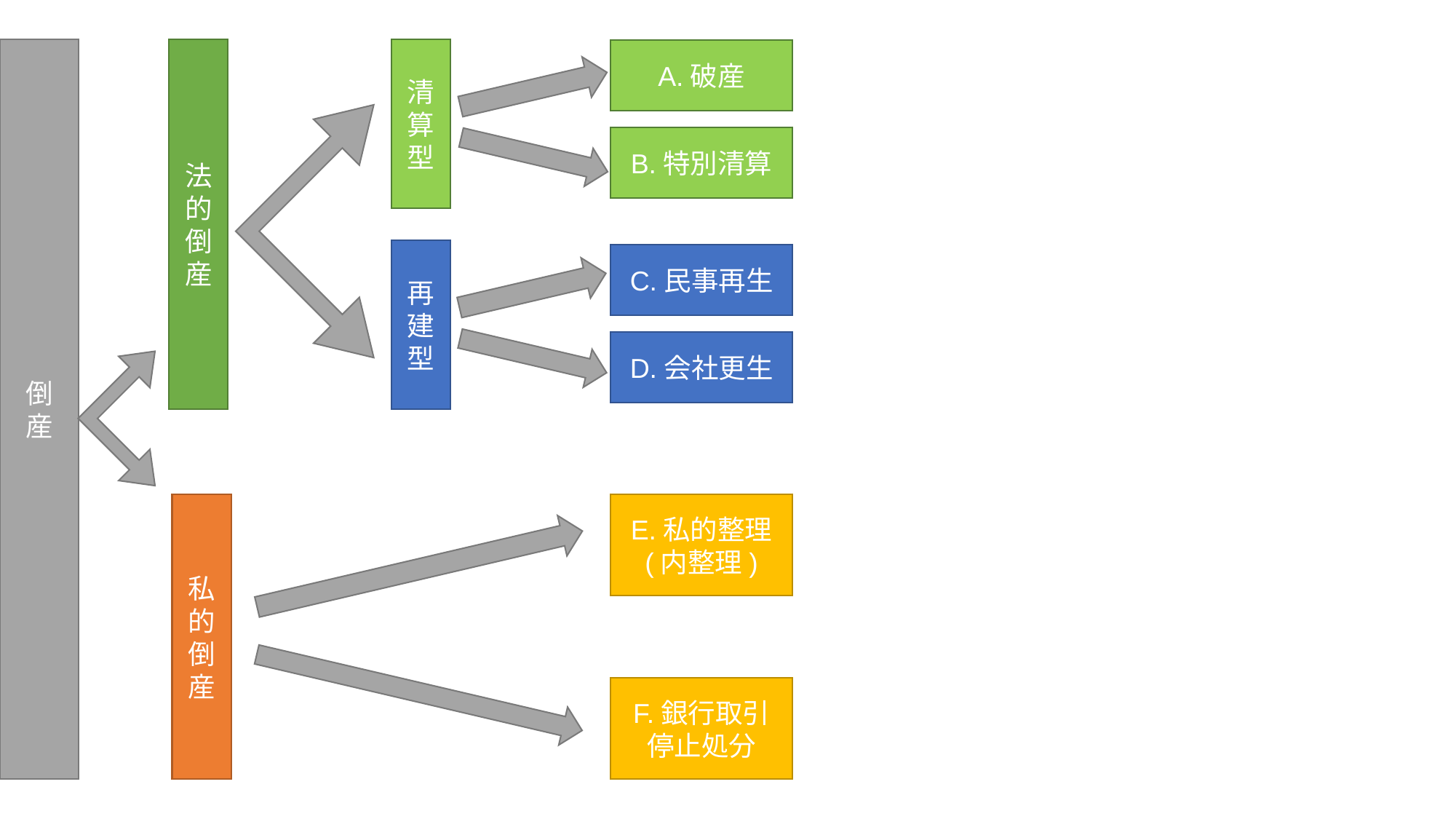

倒
産
清算型
法的倒産
A.破産

B.特別清算

再建型
C.民事再生

D.会社更生

私的倒産
E.私的整理
(内整理)

F.銀行取引
停止処分